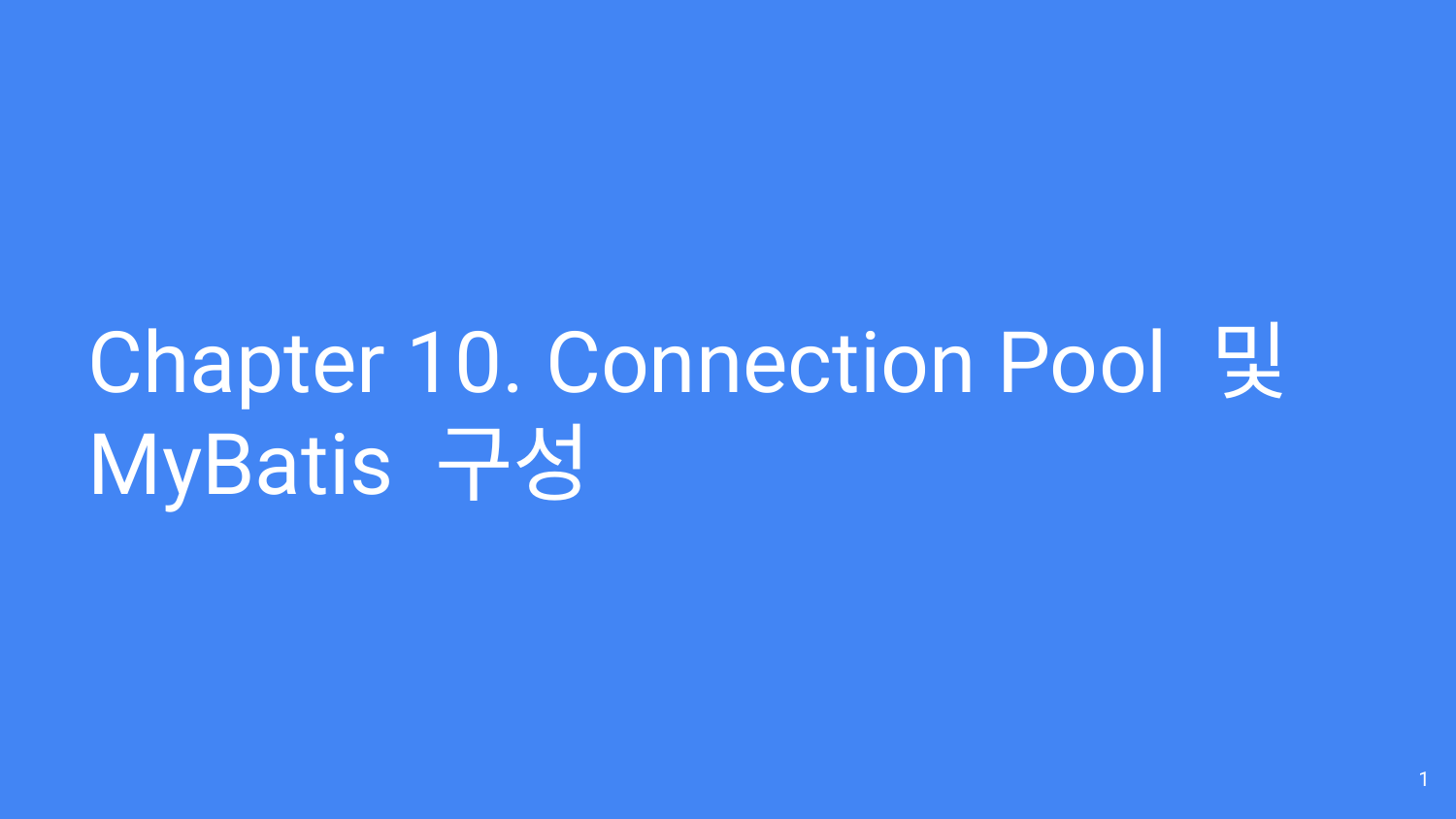

# Chapter 10. Connection Pool 및 MyBatis 구성
1